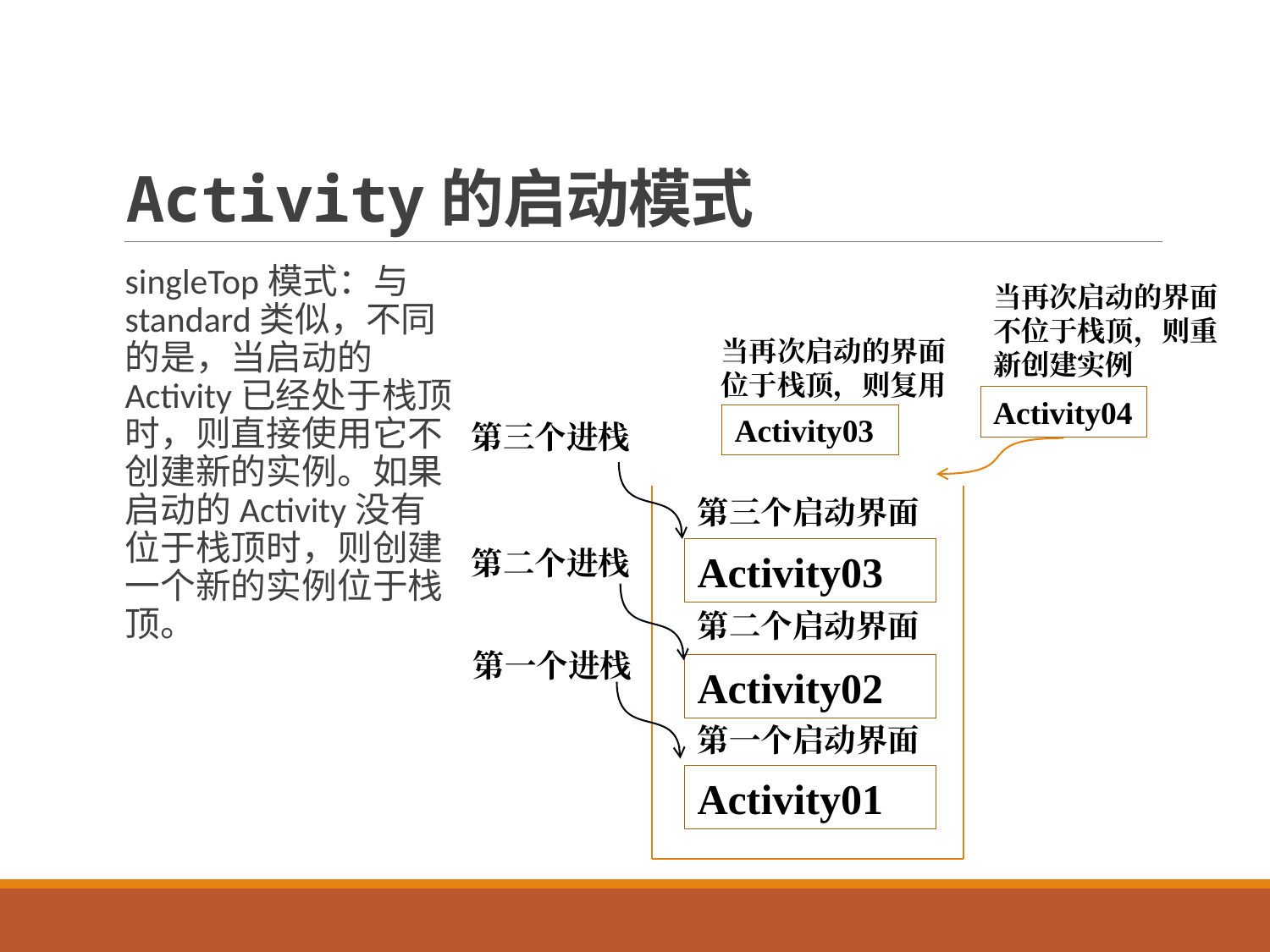

# Activity的启动模式
singleTop模式：与standard类似，不同的是，当启动的Activity已经处于栈顶时，则直接使用它不创建新的实例。如果启动的Activity没有位于栈顶时，则创建一个新的实例位于栈顶。

当再次启动的界面不位于栈顶，则重新创建实例
当再次启动的界面位于栈顶，则复用
Activity04
Activity03
第三个进栈
第三个启动界面
第二个进栈
Activity03
第二个启动界面
第一个进栈
Activity02
第一个启动界面
Activity01